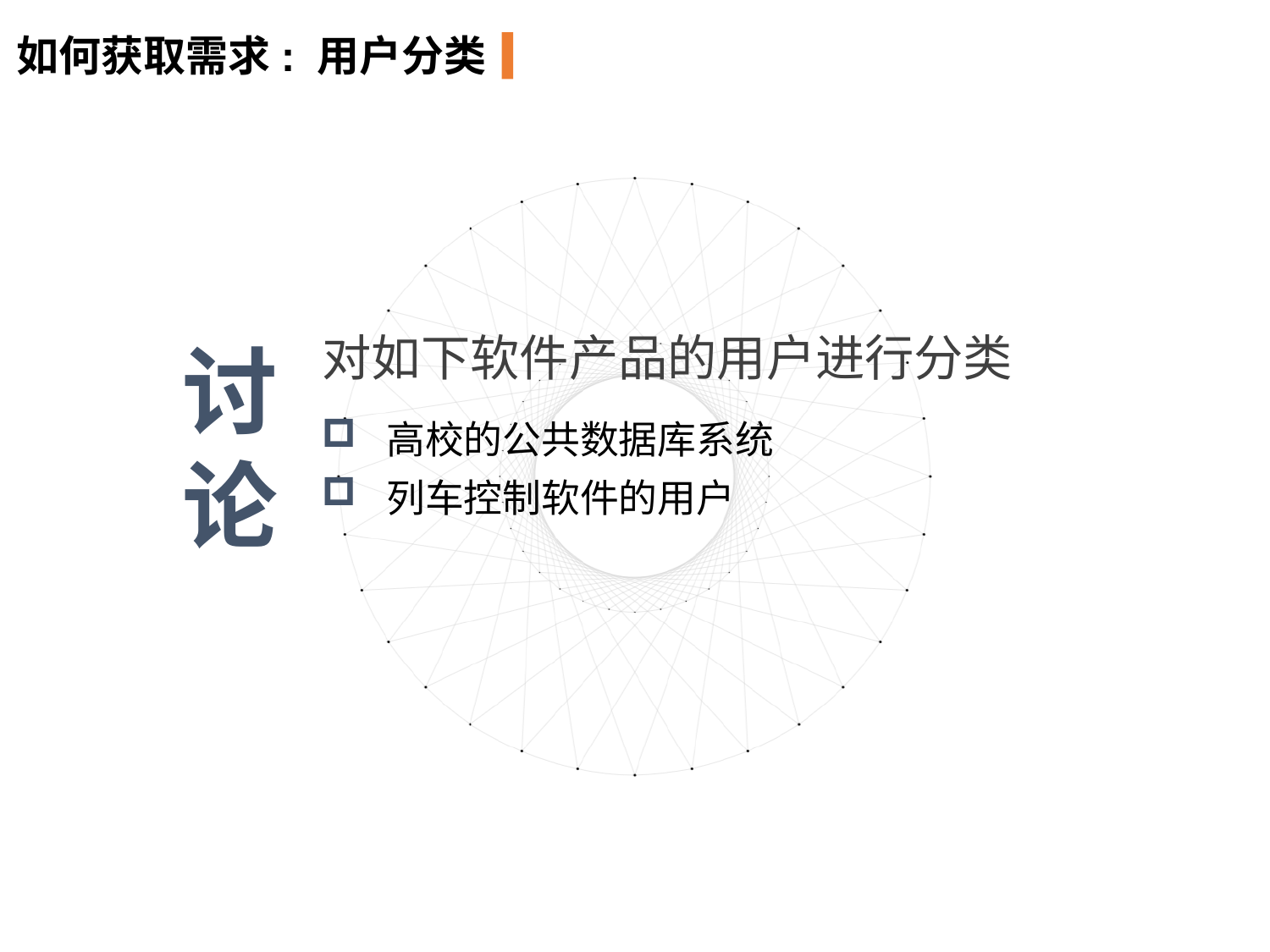

如何获取需求: 用户分类

对如下软件产品的用户进行分类
讨
论
高校的公共数据库系统
列车控制软件的用户